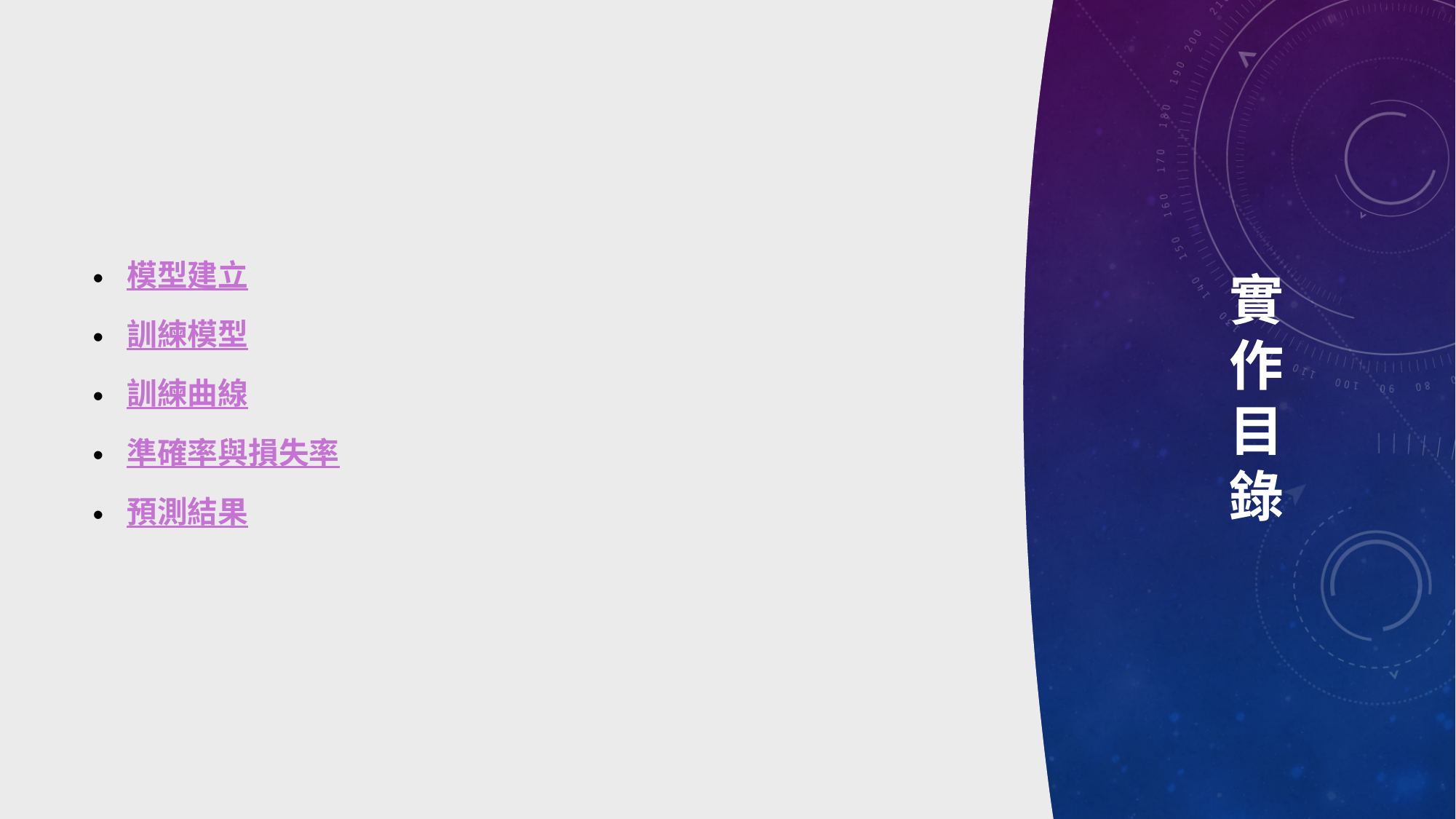

模型建立
訓練模型
訓練曲線
準確率與損失率
預測結果
# 實 作 目 錄